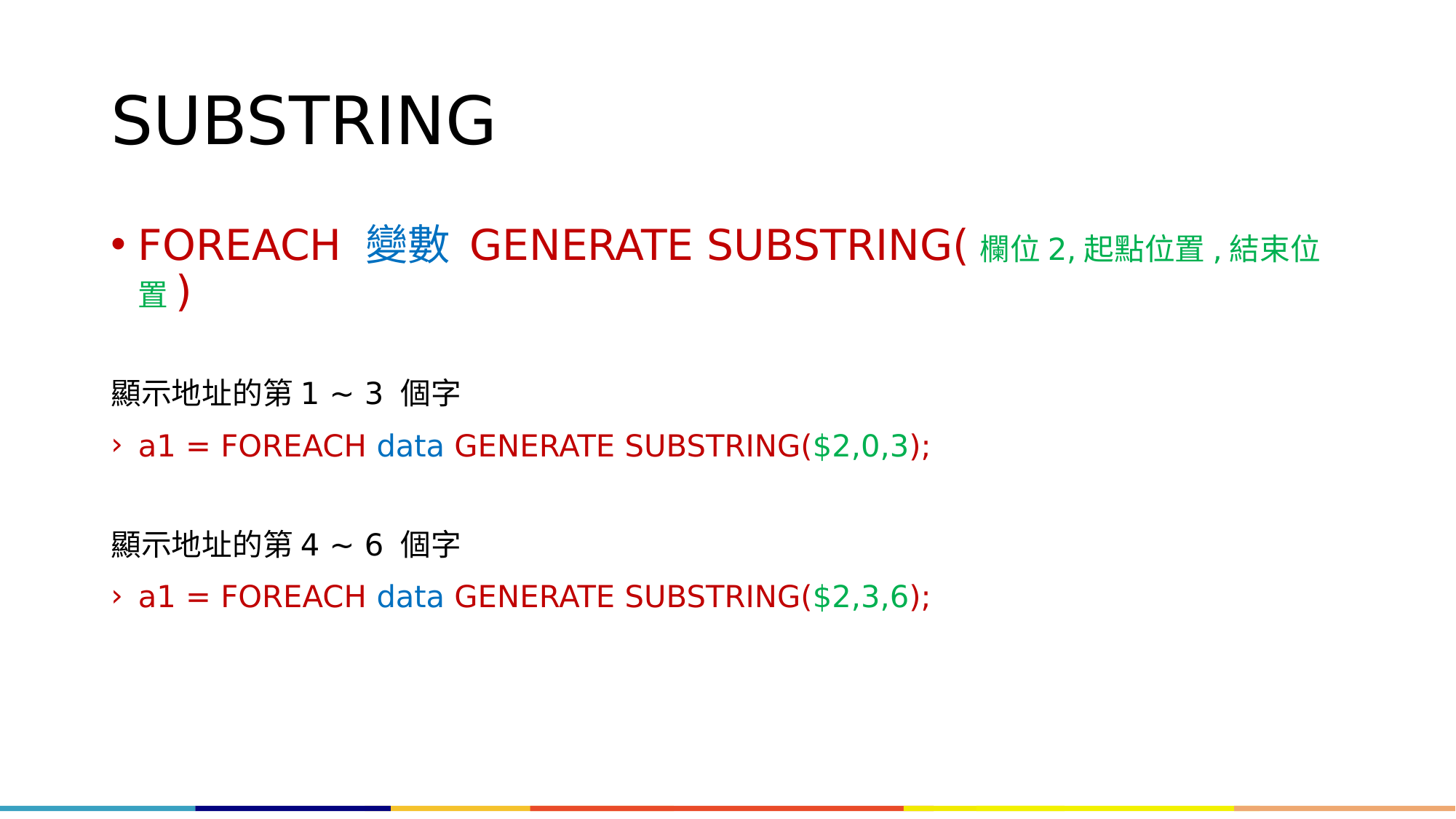

# SUBSTRING
FOREACH 變數 GENERATE SUBSTRING(欄位2,起點位置,結束位置)

顯示地址的第1 ~ 3 個字
a1 = FOREACH data GENERATE SUBSTRING($2,0,3);

顯示地址的第4 ~ 6 個字
a1 = FOREACH data GENERATE SUBSTRING($2,3,6);